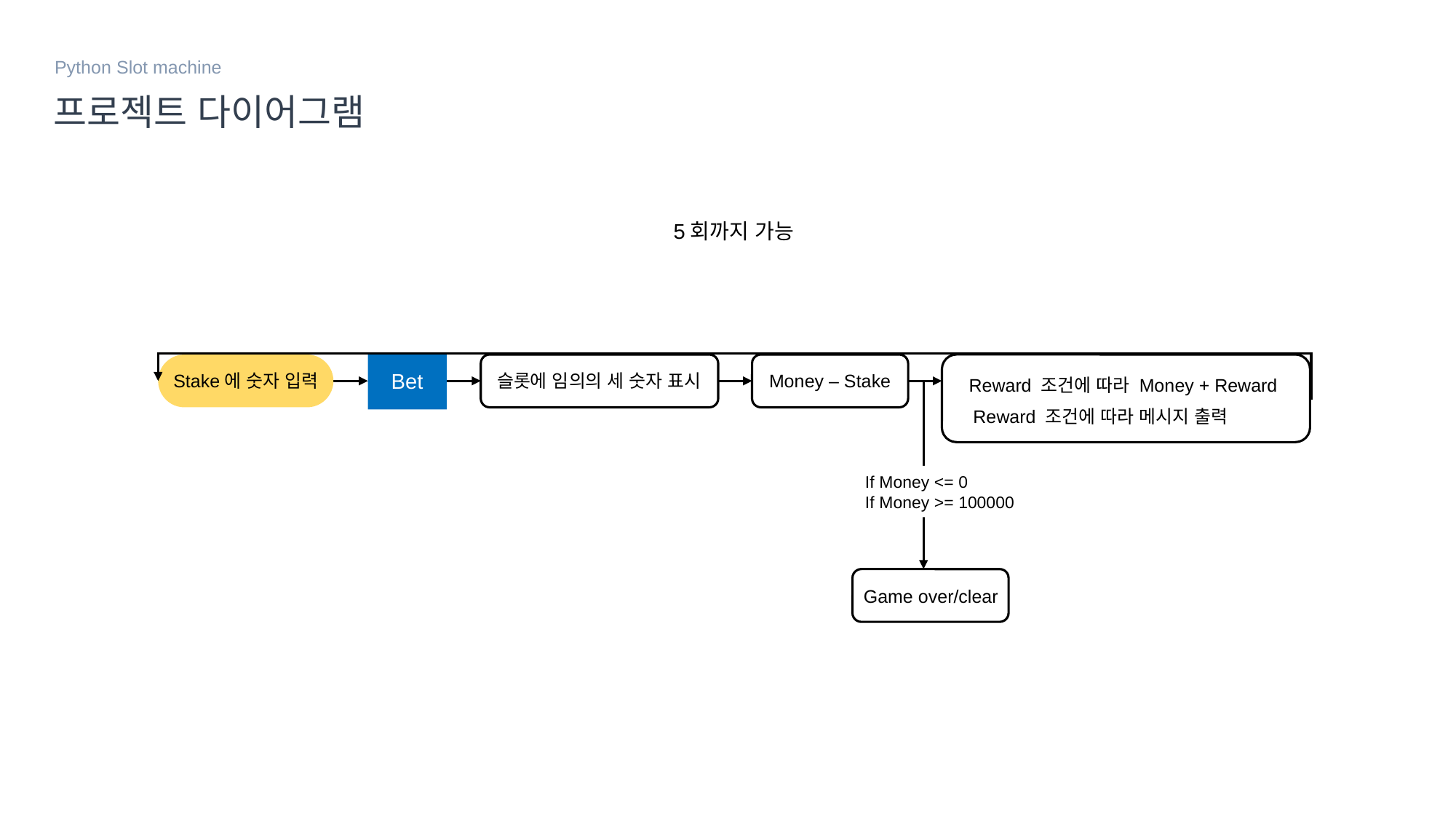

Python Slot machine
프로젝트 다이어그램
5회까지 가능
Bet

Stake에 숫자 입력
슬롯에 임의의 세 숫자 표시
Money – Stake
Reward 조건에 따라 Money + Reward
Reward 조건에 따라 메시지 출력

If Money <= 0
If Money >= 100000

Game over/clear